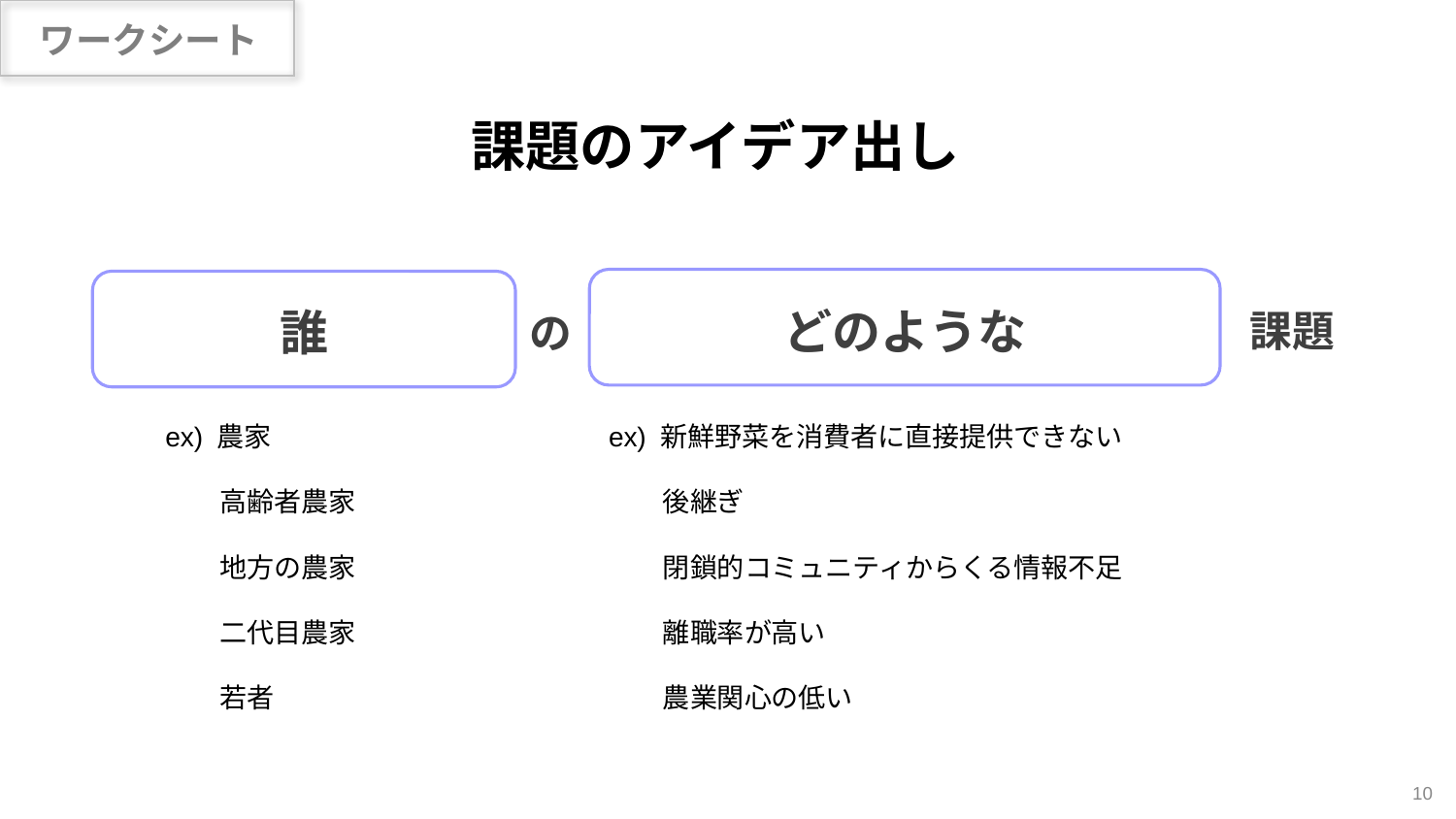

ワークシート
# 課題のアイデア出し
どのような
誰
課題
の
ex) 農家

　　高齢者農家

　　地方の農家

　　二代目農家

　　若者
ex) 新鮮野菜を消費者に直接提供できない

　　後継ぎ
　　閉鎖的コミュニティからくる情報不足

　　離職率が高い

　　農業関心の低い
10